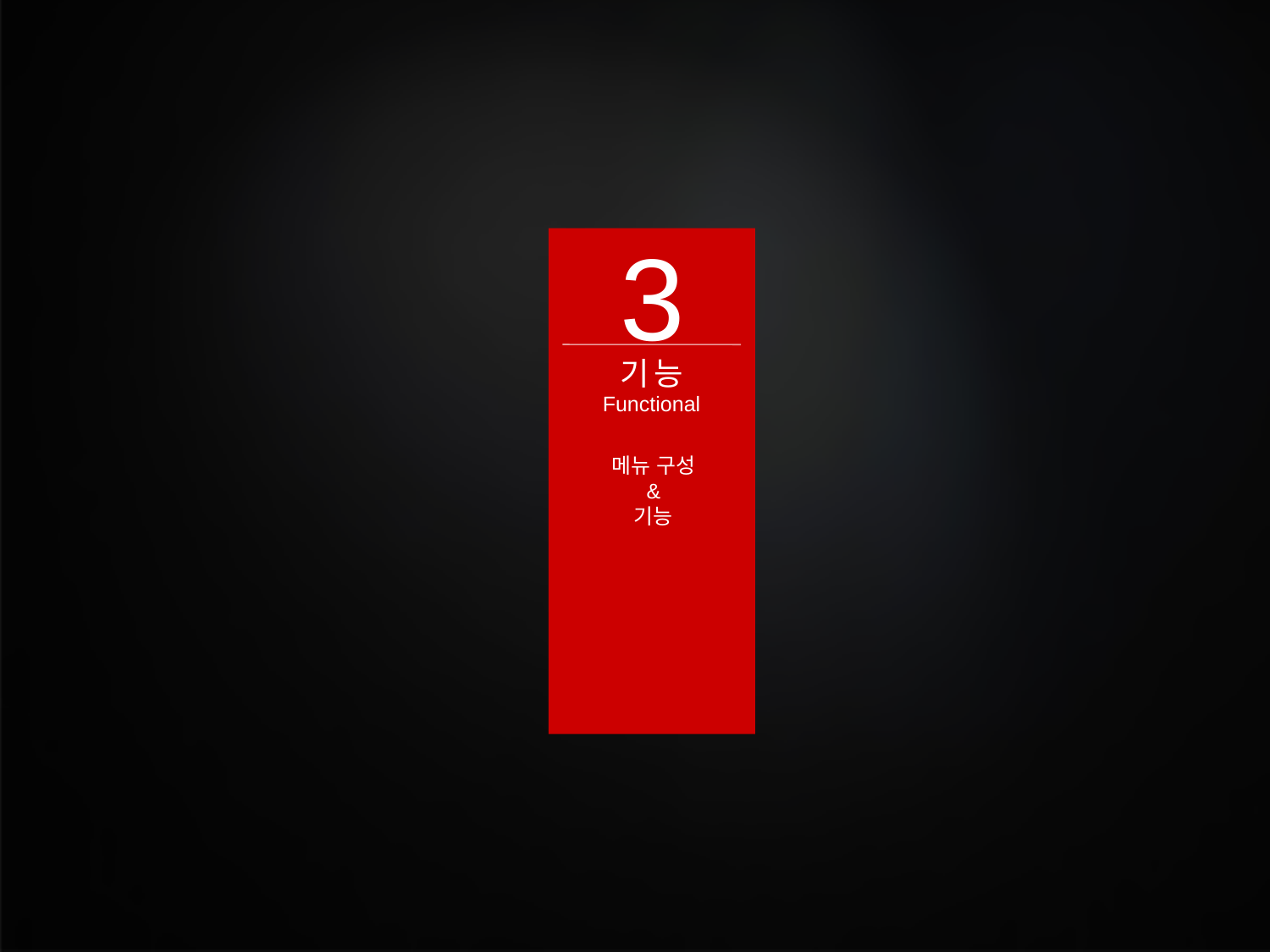

3

기능
Functional
메뉴 구성
&
기능